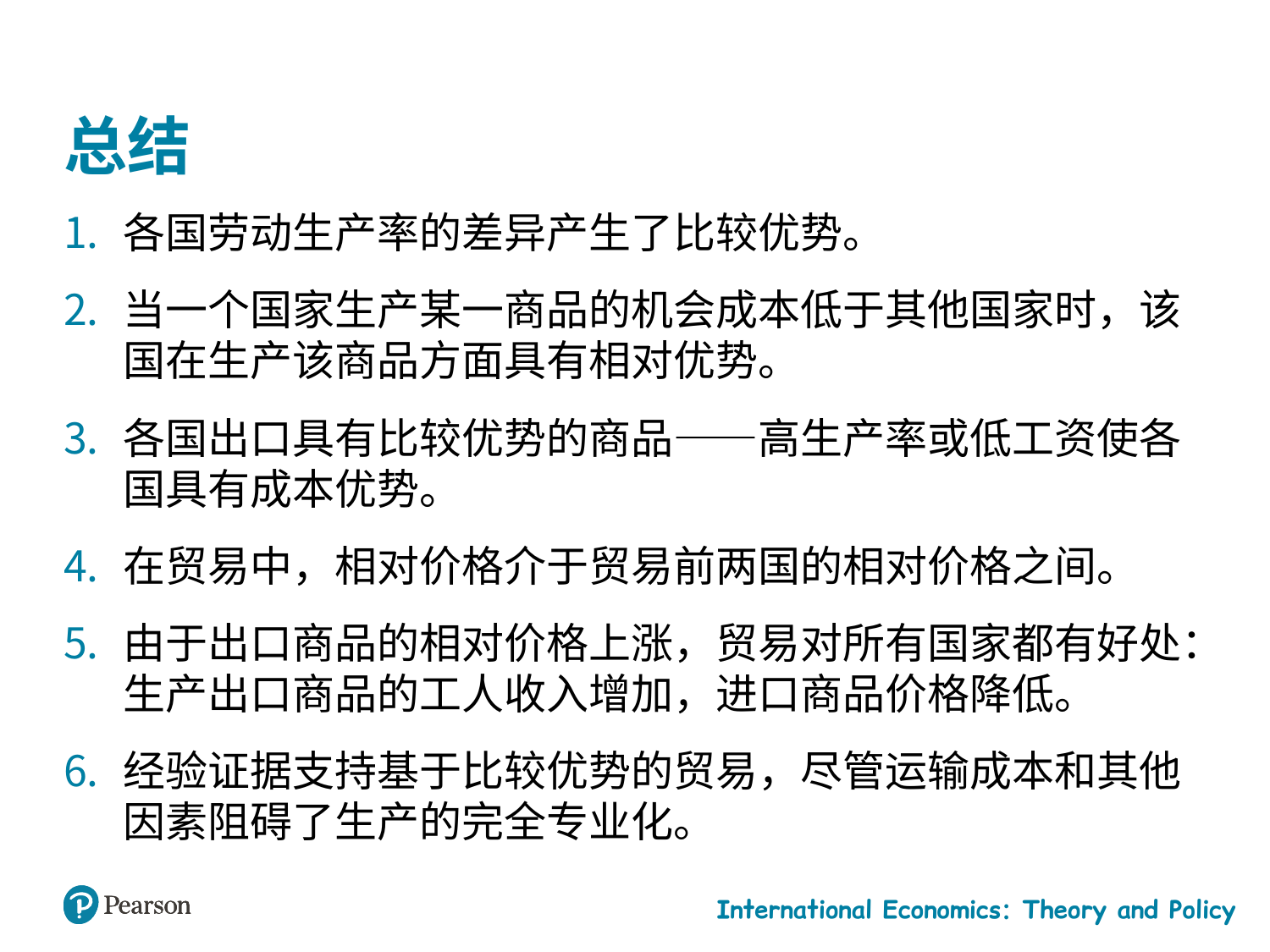

# 总结
各国劳动生产率的差异产生了比较优势。
当一个国家生产某一商品的机会成本低于其他国家时，该国在生产该商品方面具有相对优势。
各国出口具有比较优势的商品——高生产率或低工资使各国具有成本优势。
在贸易中，相对价格介于贸易前两国的相对价格之间。
由于出口商品的相对价格上涨，贸易对所有国家都有好处：生产出口商品的工人收入增加，进口商品价格降低。
经验证据支持基于比较优势的贸易，尽管运输成本和其他因素阻碍了生产的完全专业化。